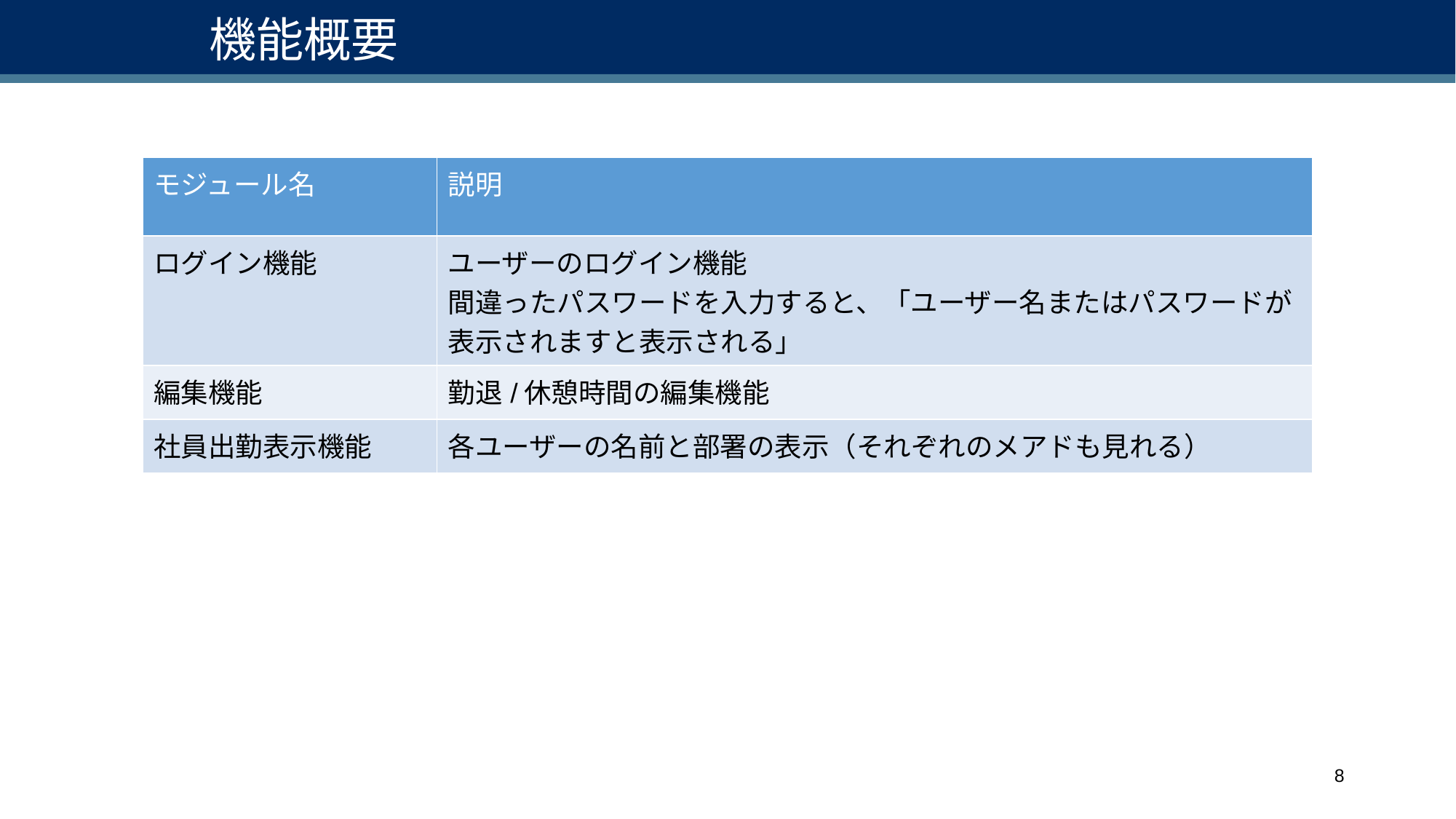

# 機能概要
| モジュール名 | 説明 |
| --- | --- |
| ログイン機能 | ユーザーのログイン機能 間違ったパスワードを入力すると、「ユーザー名またはパスワードが表示されますと表示される」 |
| 編集機能 | 勤退/休憩時間の編集機能 |
| 社員出勤表示機能 | 各ユーザーの名前と部署の表示（それぞれのメアドも見れる） |
8